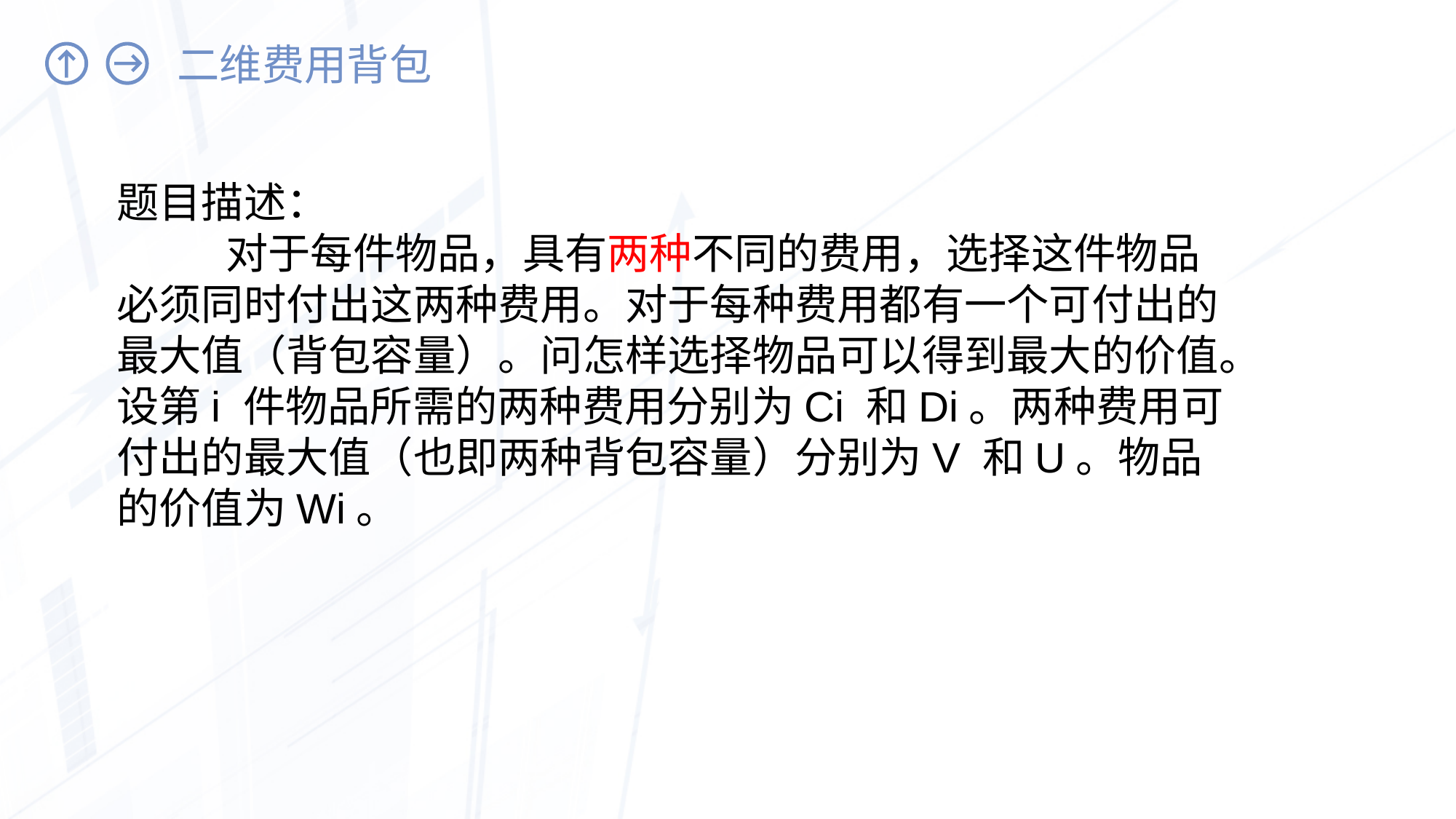

# 二维费用背包
题目描述：
	对于每件物品，具有两种不同的费用，选择这件物品必须同时付出这两种费用。对于每种费用都有一个可付出的最大值（背包容量）。问怎样选择物品可以得到最大的价值。设第i 件物品所需的两种费用分别为Ci 和Di。两种费用可付出的最大值（也即两种背包容量）分别为V 和U。物品的价值为Wi。